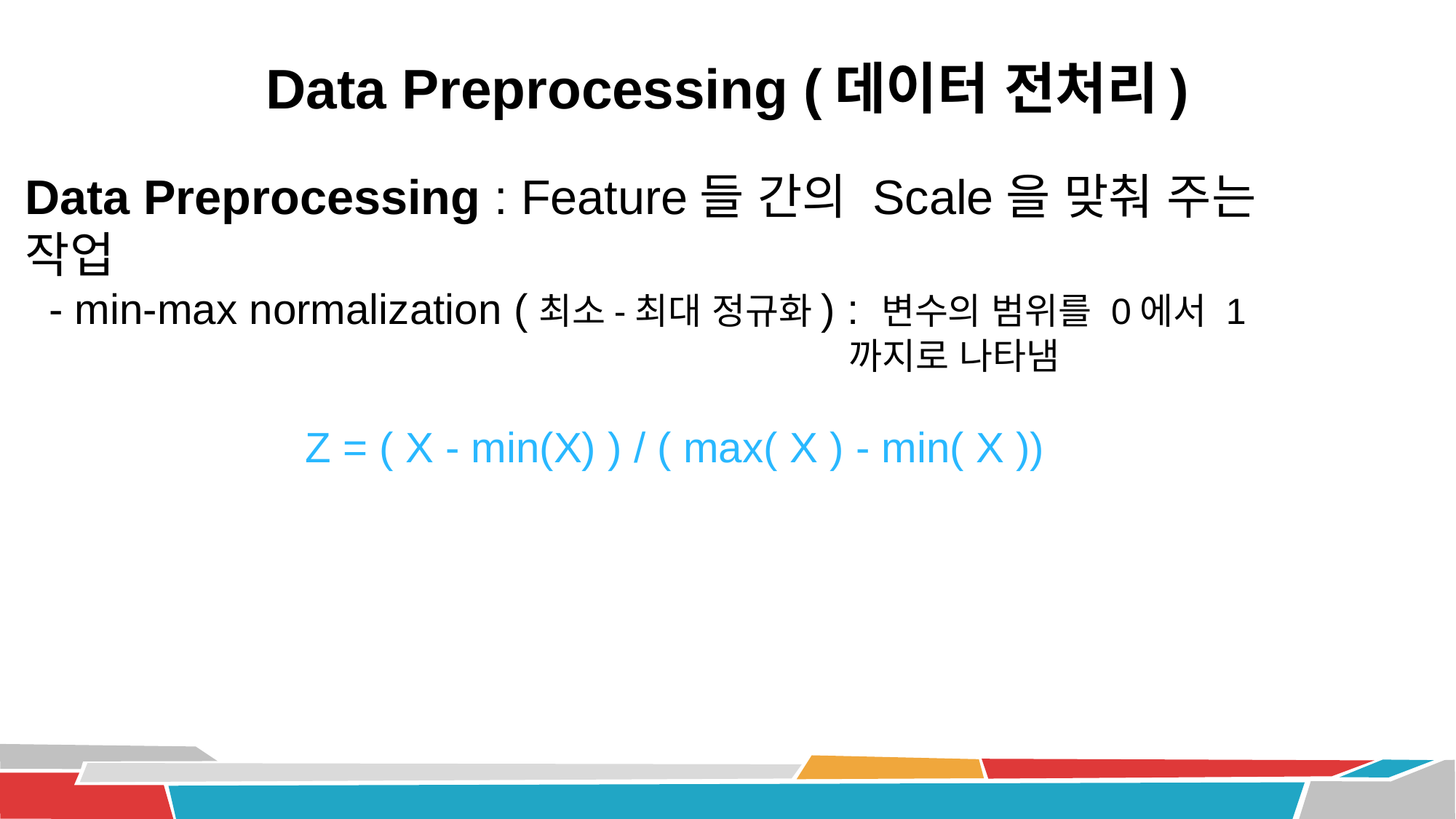

# Data Preprocessing (데이터 전처리)

Data Preprocessing : Feature들 간의 Scale을 맞춰 주는 작업
  - min-max normalization (최소-최대 정규화) : 변수의 범위를 0에서 1
                                                                                까지로 나타냄

Z = ( X - min(X) ) / ( max( X ) - min( X ))